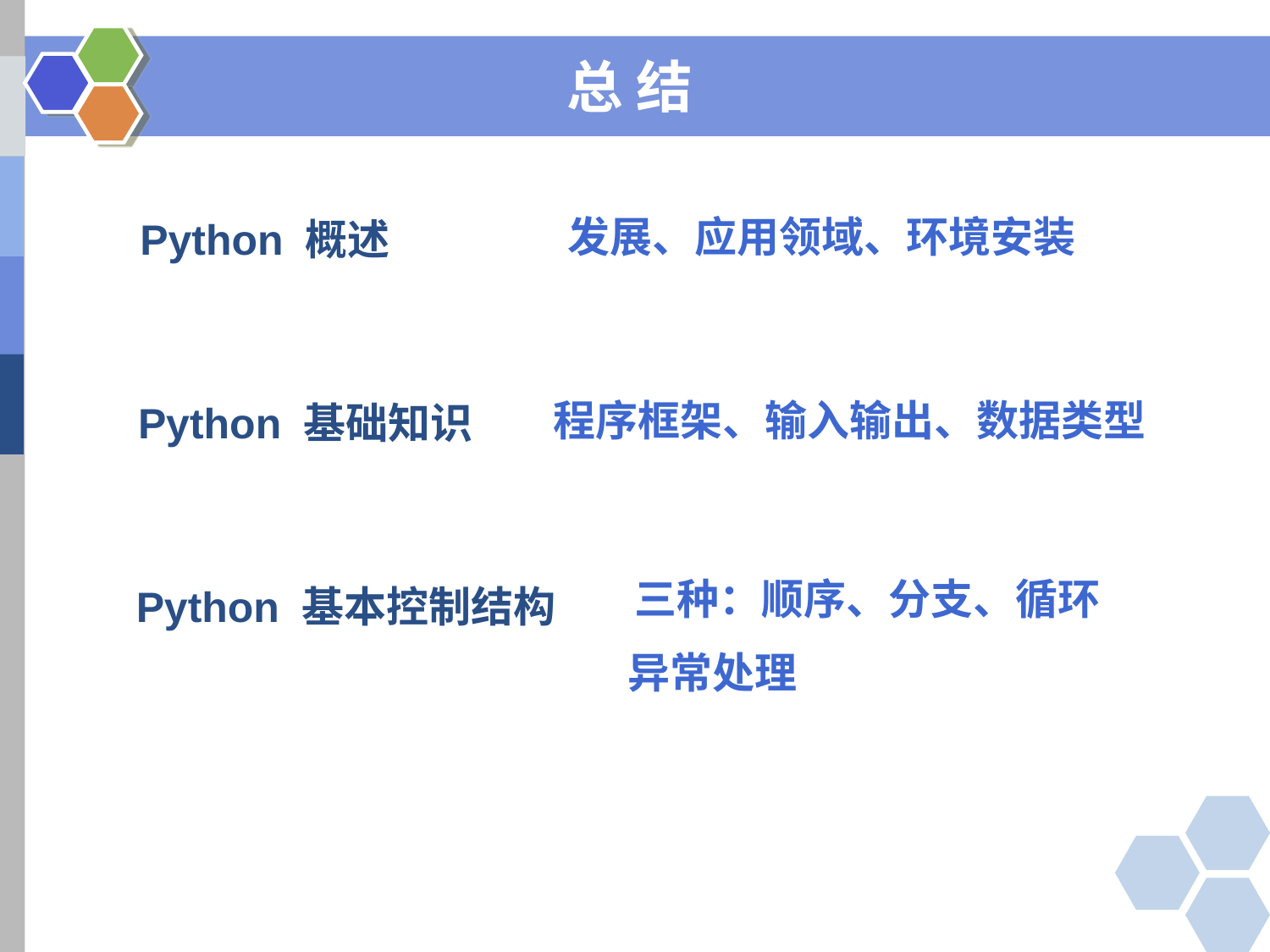

总 结

Python 概述
发展、应用领域、环境安装

Python 基础知识
程序框架、输入输出、数据类型

Python 基本控制结构
三种：顺序、分支、循环
异常处理